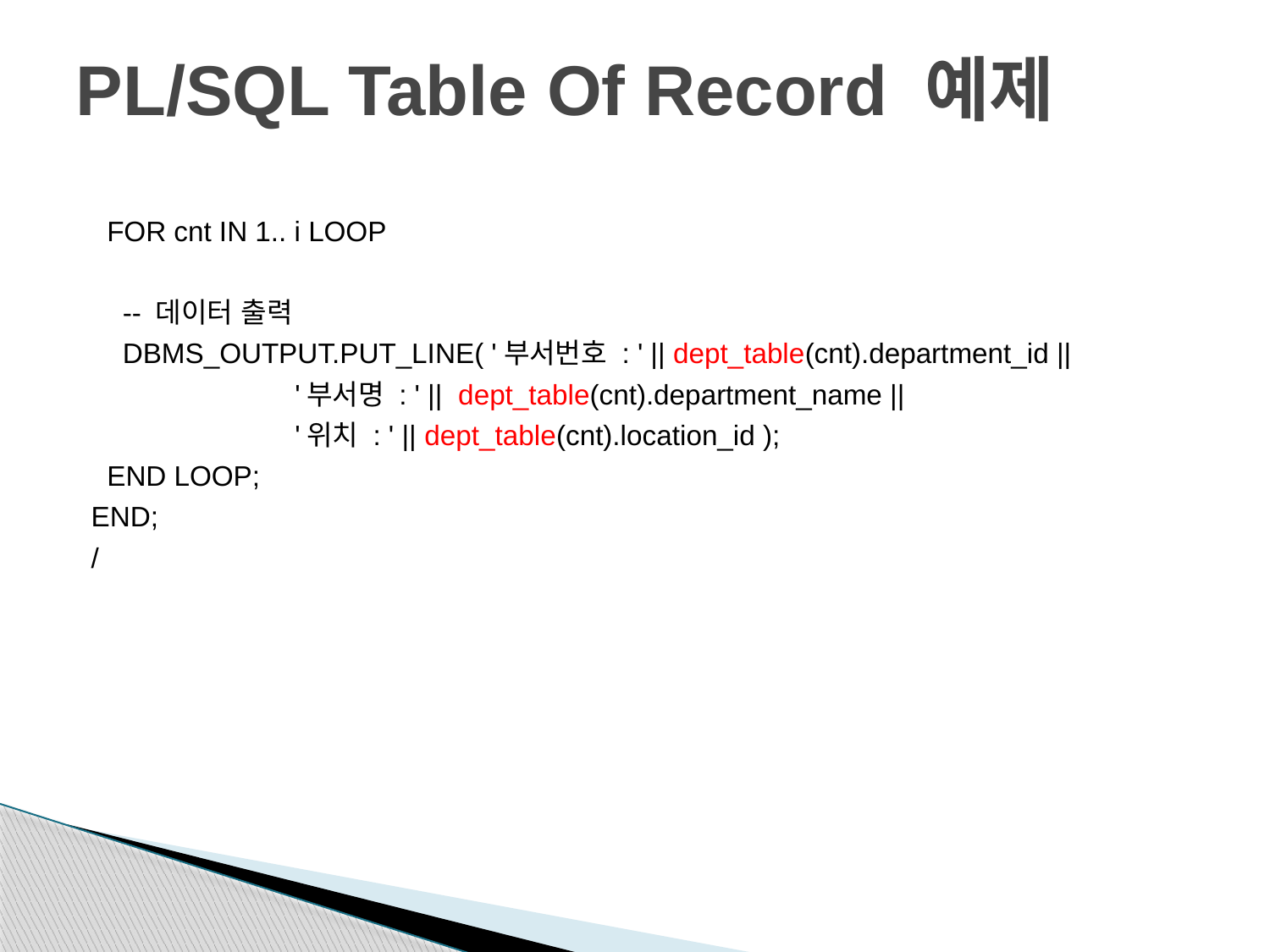

# PL/SQL Table Of Record 예제

  FOR cnt IN 1.. i LOOP

    -- 데이터 출력
    DBMS_OUTPUT.PUT_LINE( '부서번호 : ' || dept_table(cnt).department_id ||
                          '부서명 : ' ||  dept_table(cnt).department_name ||
                          '위치 : ' || dept_table(cnt).location_id );
  END LOOP;
END;
/